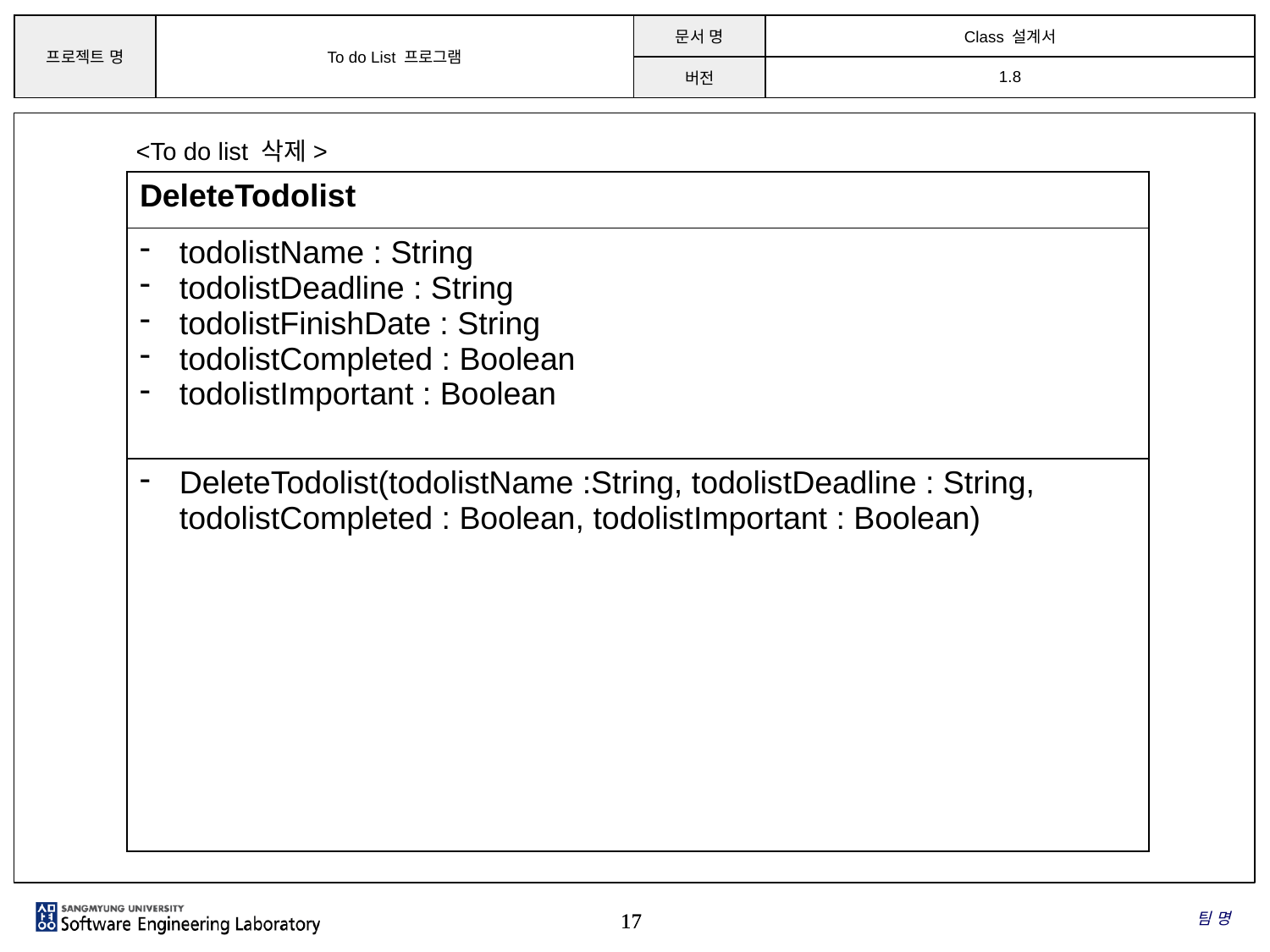

<To do list 삭제>
| DeleteTodolist |
| --- |
| todolistName : String todolistDeadline : String todolistFinishDate : String todolistCompleted : Boolean todolistImportant : Boolean |
| DeleteTodolist(todolistName :String, todolistDeadline : String, todolistCompleted : Boolean, todolistImportant : Boolean) |
팀 명